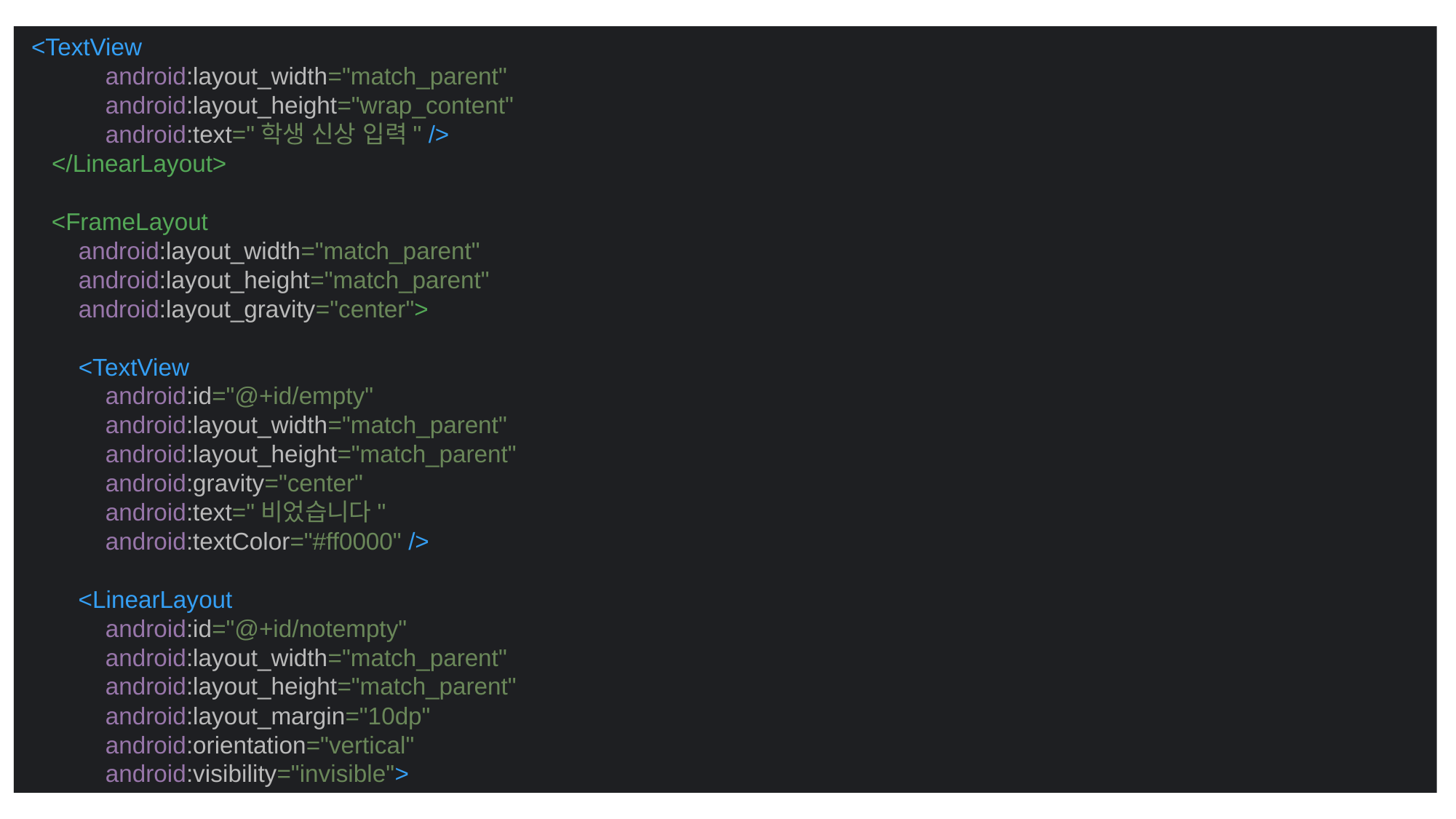

<TextView
            android:layout_width="match_parent"
            android:layout_height="wrap_content"
            android:text="학생 신상 입력" />
    </LinearLayout>
    <FrameLayout
        android:layout_width="match_parent"
        android:layout_height="match_parent"
        android:layout_gravity="center">
        <TextView
            android:id="@+id/empty"
            android:layout_width="match_parent"
            android:layout_height="match_parent"
            android:gravity="center"
            android:text="비었습니다"
            android:textColor="#ff0000" />
        <LinearLayout
            android:id="@+id/notempty"
            android:layout_width="match_parent"
            android:layout_height="match_parent"
            android:layout_margin="10dp"
            android:orientation="vertical"
            android:visibility="invisible">